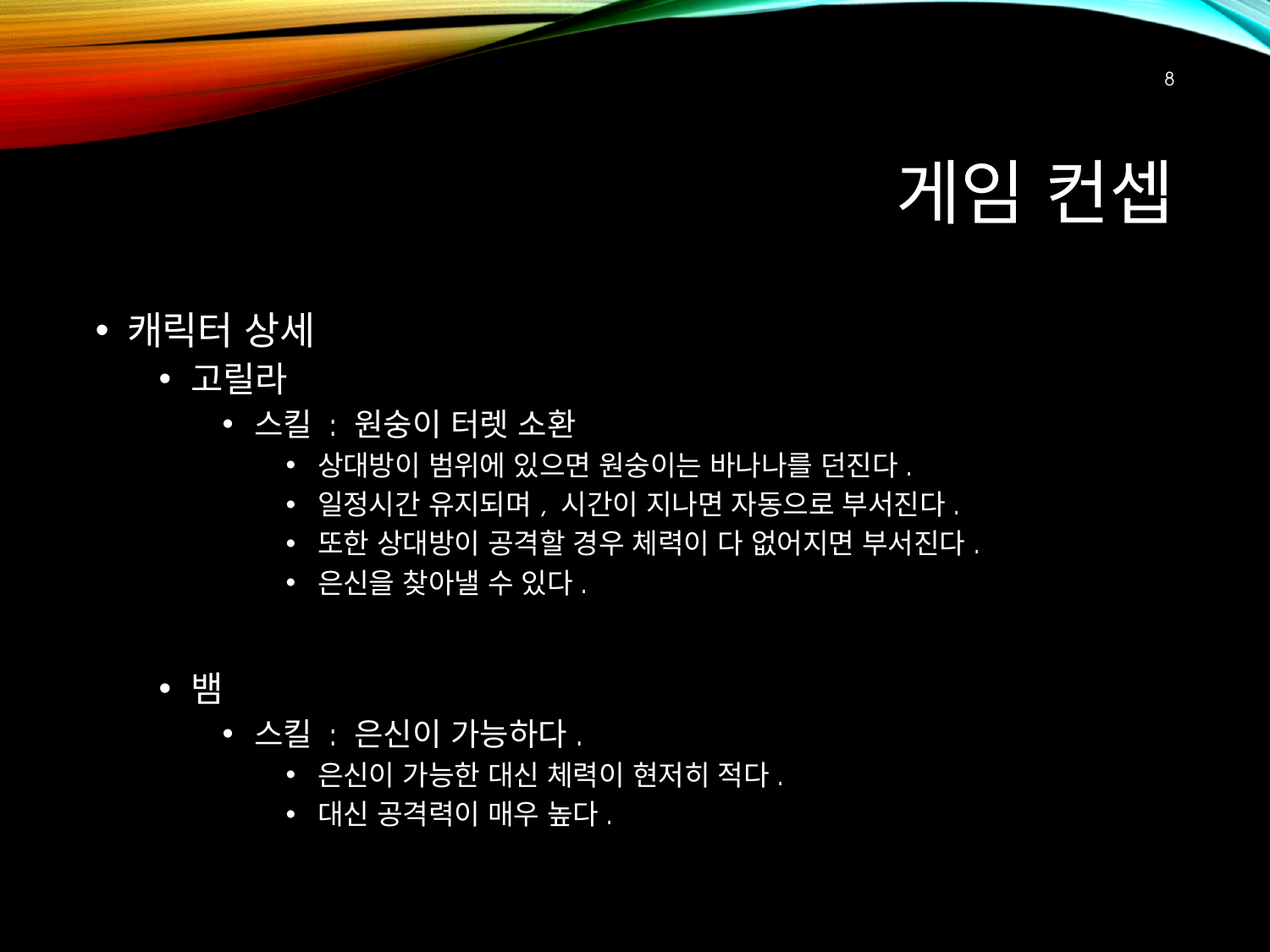

8
# 게임 컨셉
캐릭터 상세
고릴라
스킬 : 원숭이 터렛 소환
상대방이 범위에 있으면 원숭이는 바나나를 던진다.
일정시간 유지되며, 시간이 지나면 자동으로 부서진다.
또한 상대방이 공격할 경우 체력이 다 없어지면 부서진다.
은신을 찾아낼 수 있다.

뱀
스킬 : 은신이 가능하다.
은신이 가능한 대신 체력이 현저히 적다.
대신 공격력이 매우 높다.